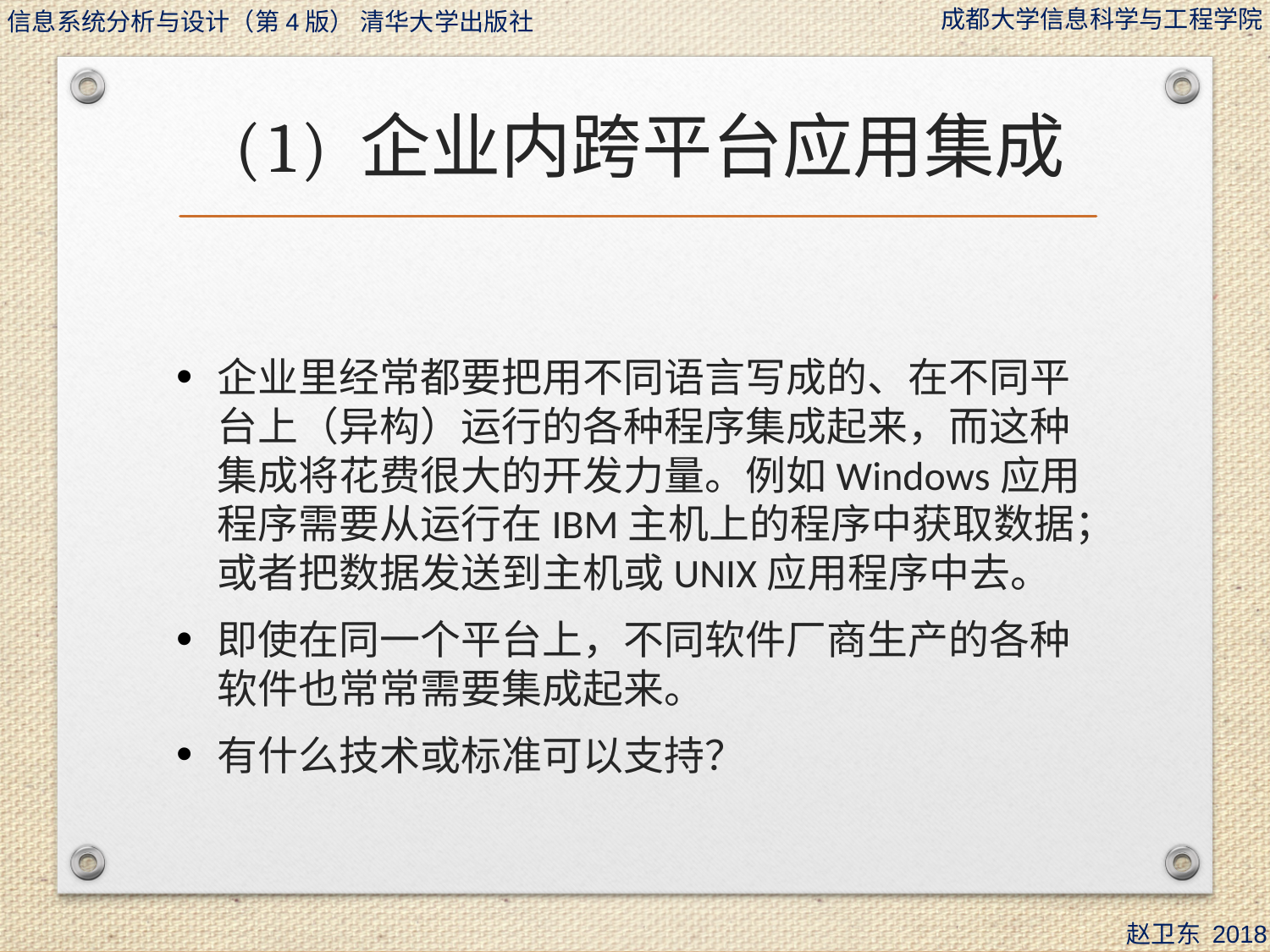

# (1) 企业内跨平台应用集成
企业里经常都要把用不同语言写成的、在不同平台上（异构）运行的各种程序集成起来，而这种集成将花费很大的开发力量。例如Windows应用程序需要从运行在IBM主机上的程序中获取数据；或者把数据发送到主机或UNIX应用程序中去。
即使在同一个平台上，不同软件厂商生产的各种软件也常常需要集成起来。
有什么技术或标准可以支持？